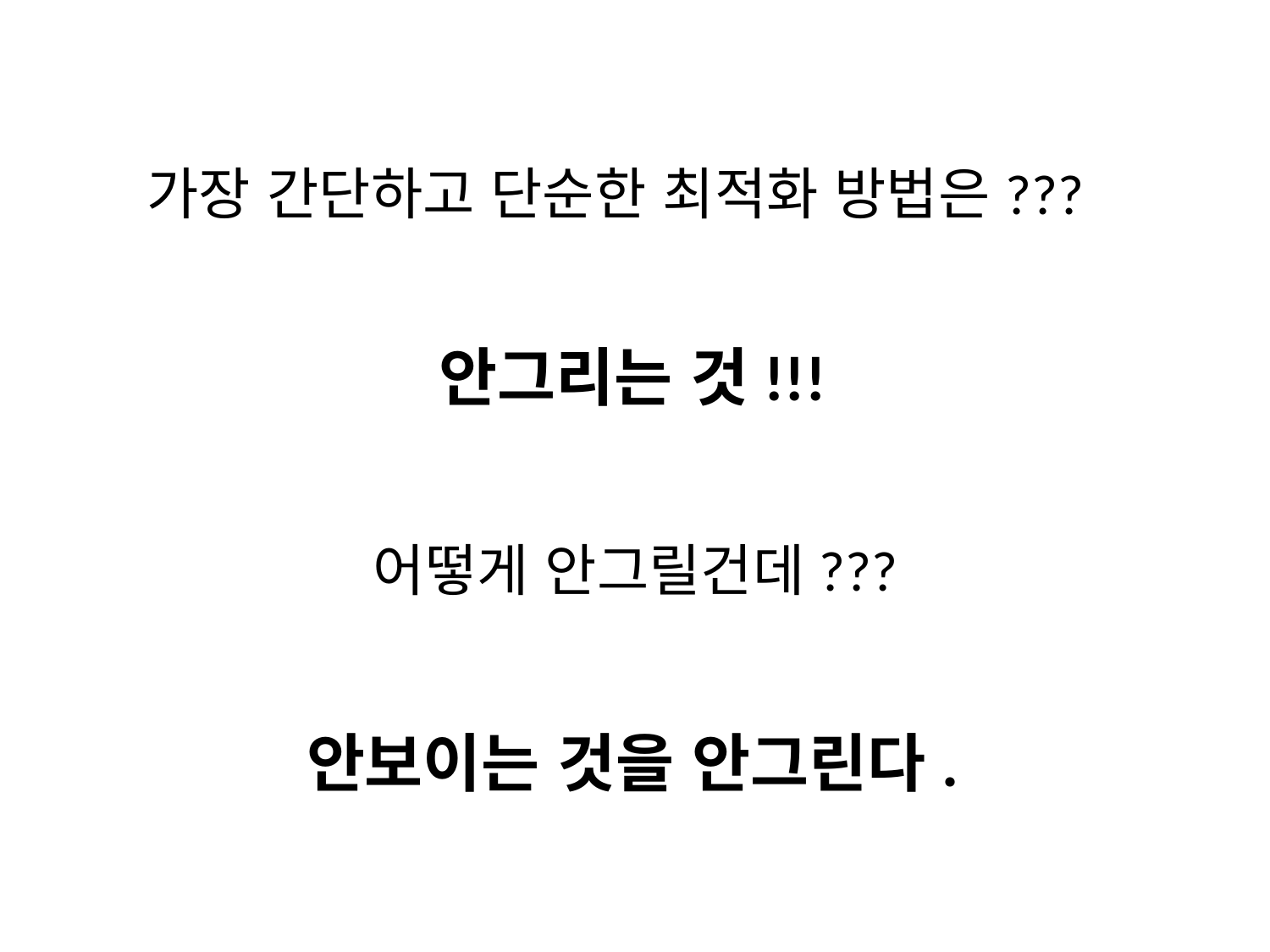

가장 간단하고 단순한 최적화 방법은???
안그리는 것!!!
어떻게 안그릴건데???
안보이는 것을 안그린다.